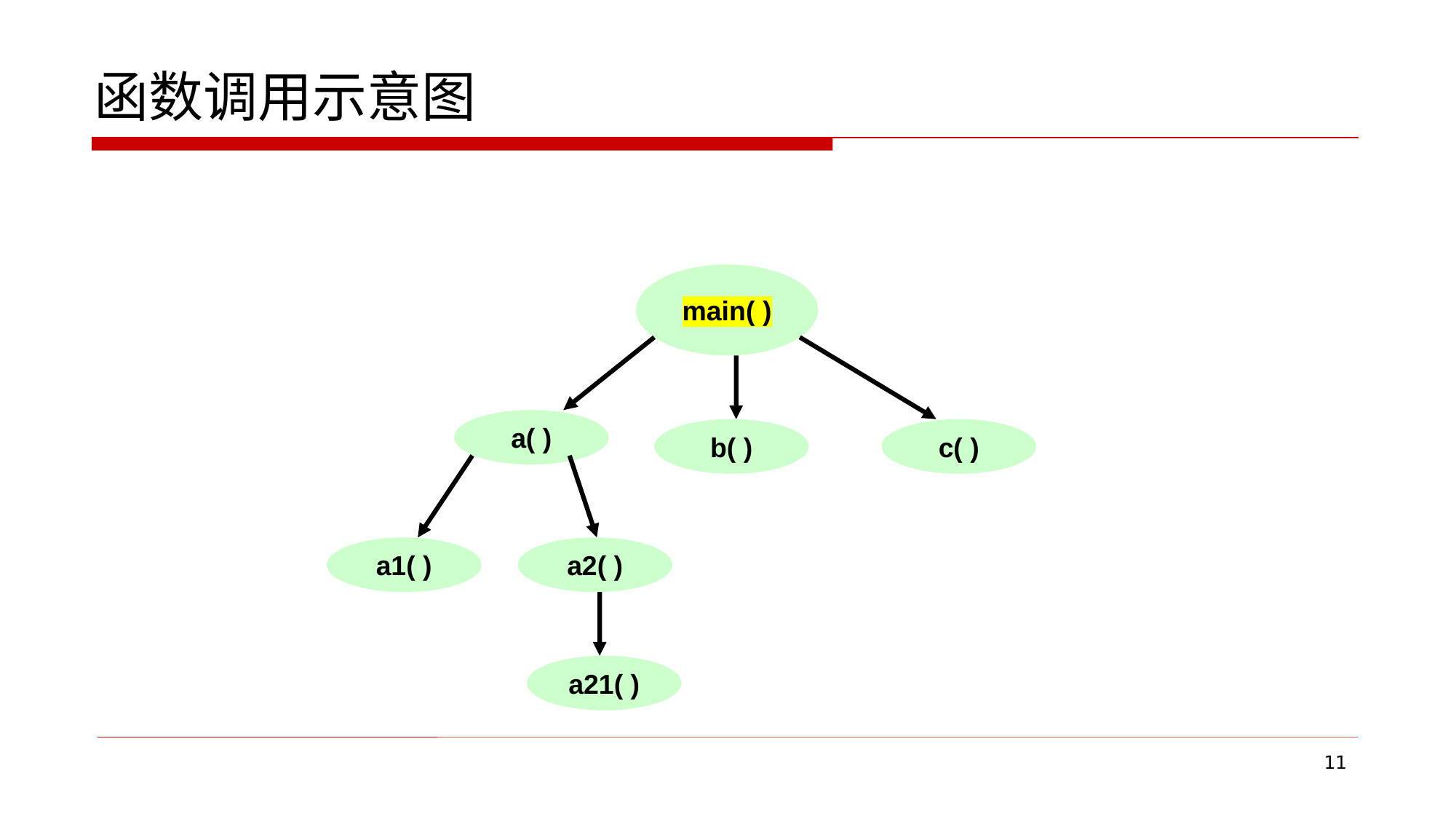

# 函数调用示意图
main( )

a( )
b( )
c( )

a1( )
a2( )

a21( )
11